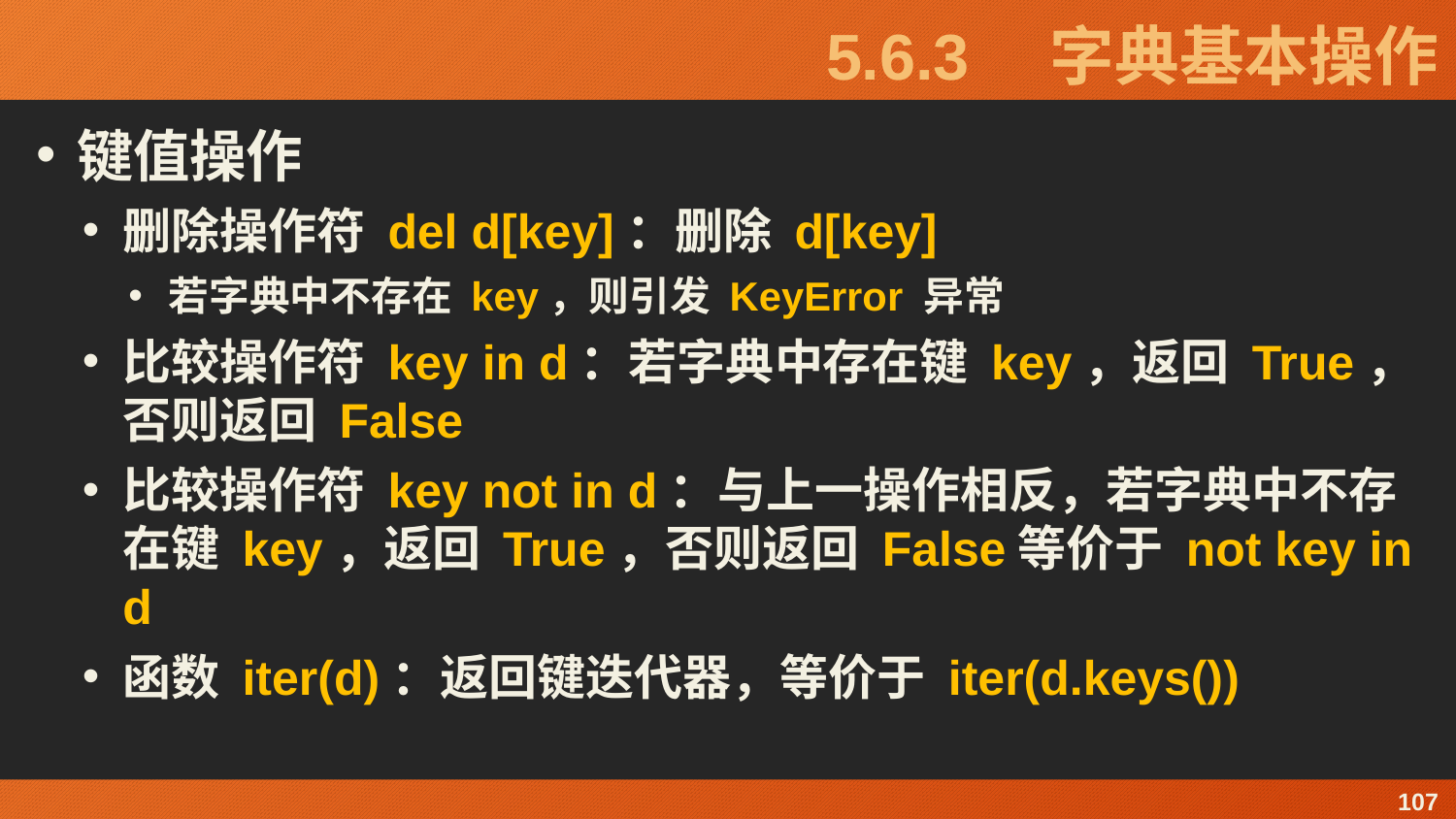

# 5.6.3　字典基本操作
键值操作
删除操作符 del d[key]：删除 d[key]
若字典中不存在 key，则引发 KeyError 异常
比较操作符 key in d：若字典中存在键 key，返回 True，否则返回 False
比较操作符 key not in d：与上一操作相反，若字典中不存在键 key，返回 True，否则返回 False等价于 not key in d
函数 iter(d)：返回键迭代器，等价于 iter(d.keys())
107